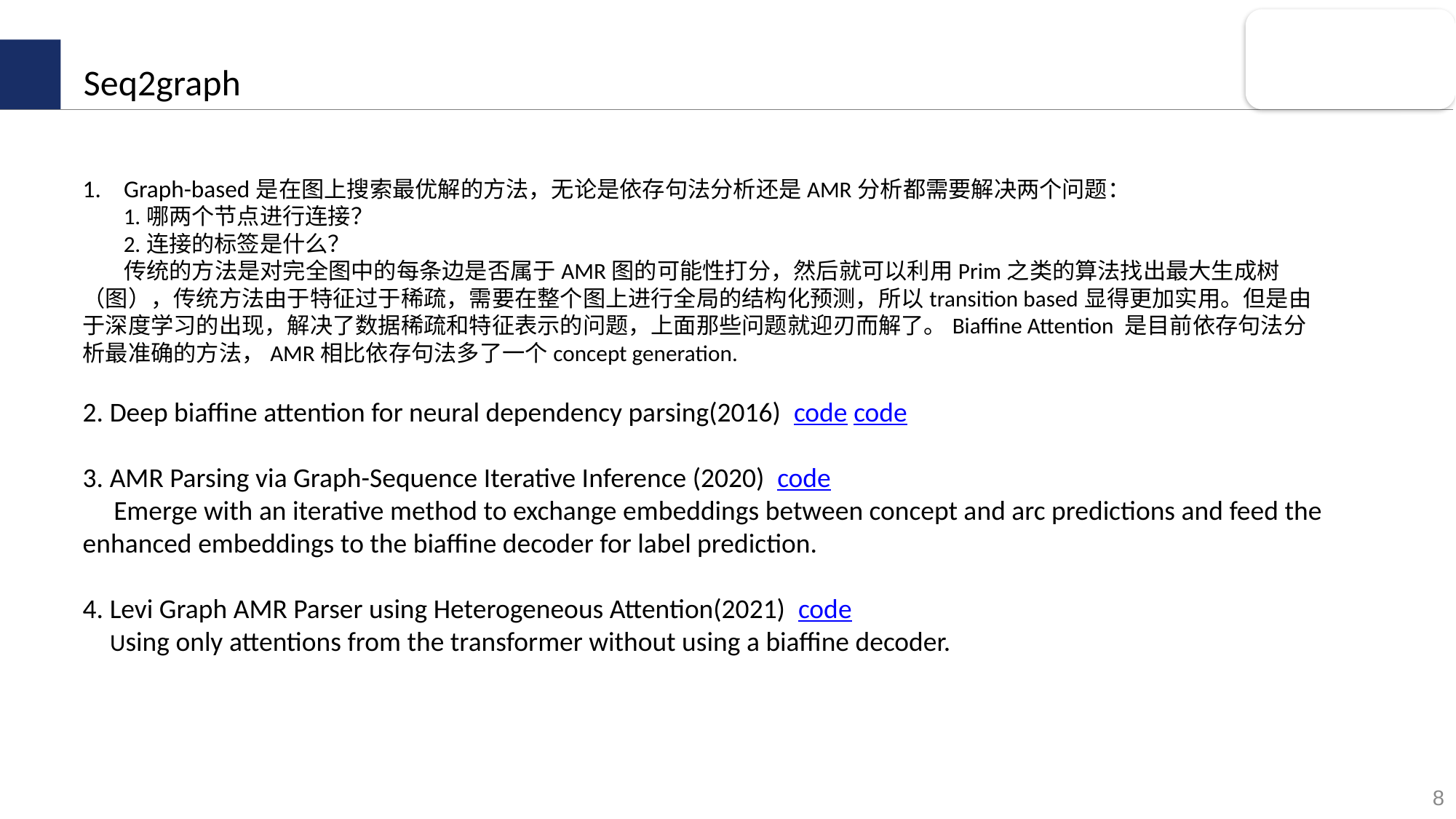

Seq2graph

Graph-based是在图上搜索最优解的方法，无论是依存句法分析还是AMR分析都需要解决两个问题：
        1.哪两个节点进行连接？
        2.连接的标签是什么？
       传统的方法是对完全图中的每条边是否属于AMR图的可能性打分，然后就可以利用Prim之类的算法找出最大生成树（图），传统方法由于特征过于稀疏，需要在整个图上进行全局的结构化预测，所以transition based显得更加实用。但是由于深度学习的出现，解决了数据稀疏和特征表示的问题，上面那些问题就迎刃而解了。Biaffine Attention 是目前依存句法分析最准确的方法，AMR相比依存句法多了一个concept generation.

2. Deep biaffine attention for neural dependency parsing(2016)  code code

3. AMR Parsing via Graph-Sequence Iterative Inference (2020)  code
     Emerge with an iterative method to exchange embeddings between concept and arc predictions and feed the enhanced embeddings to the biaffine decoder for label prediction.

4. Levi Graph AMR Parser using Heterogeneous Attention(2021)  code
     Using only attentions from the transformer without using a biaffine decoder.

8